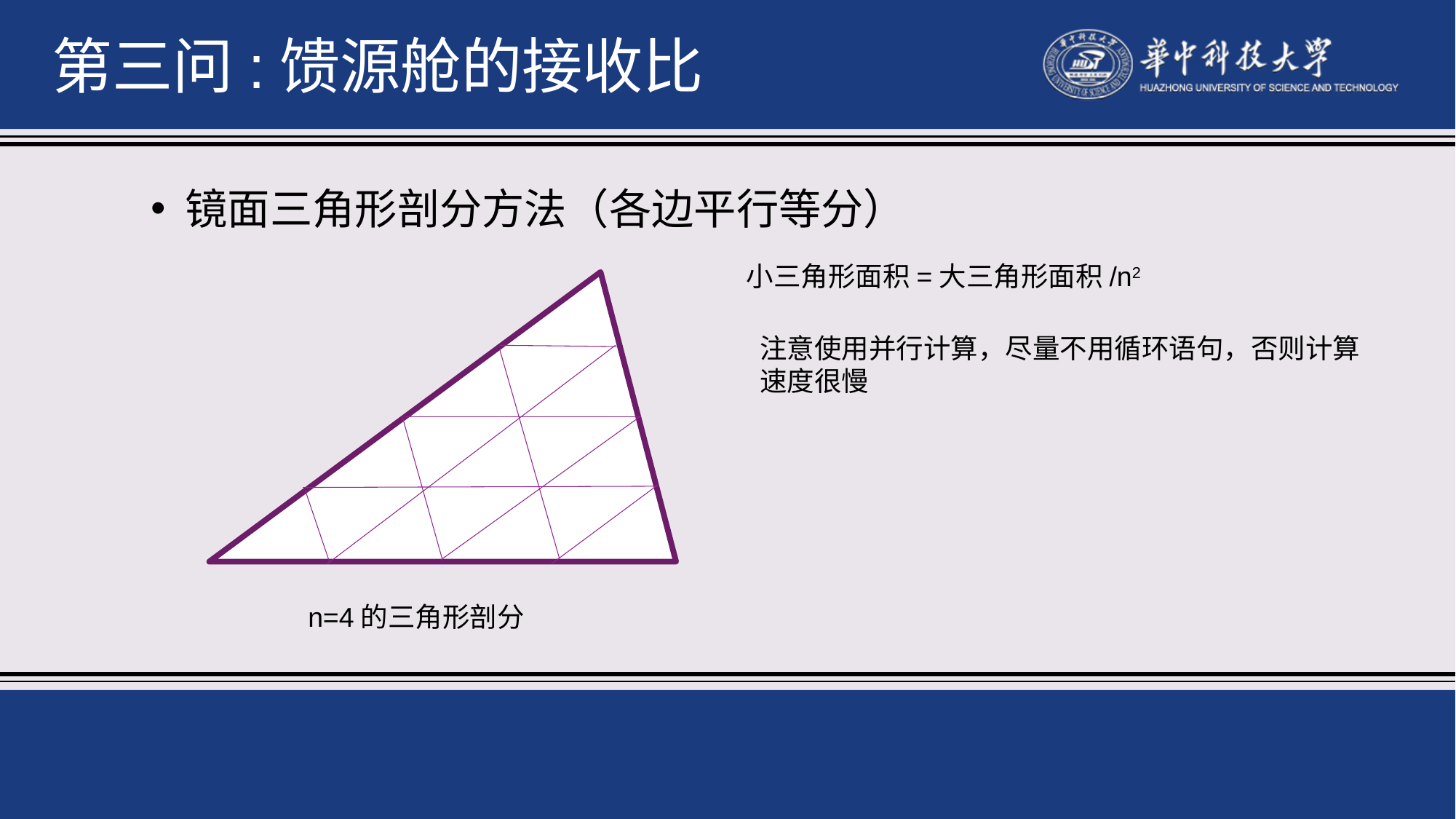

第三问:馈源舱的接收比
镜面三角形剖分方法（各边平行等分）
小三角形面积=大三角形面积/n2

注意使用并行计算，尽量不用循环语句，否则计算速度很慢
n=4的三角形剖分